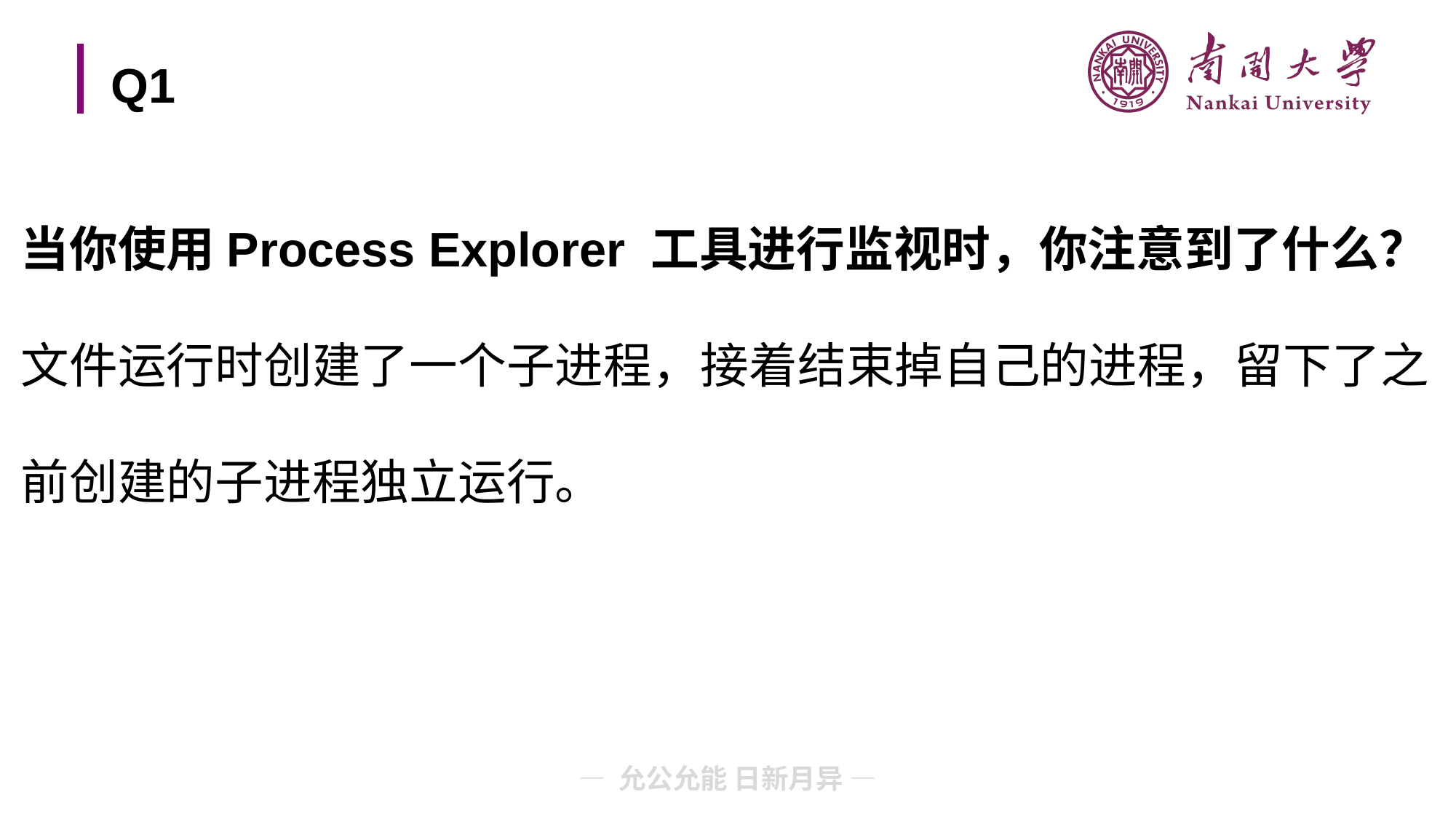

# Q1
当你使用Process Explorer 工具进行监视时，你注意到了什么？
文件运行时创建了一个子进程，接着结束掉自己的进程，留下了之前创建的子进程独立运行。